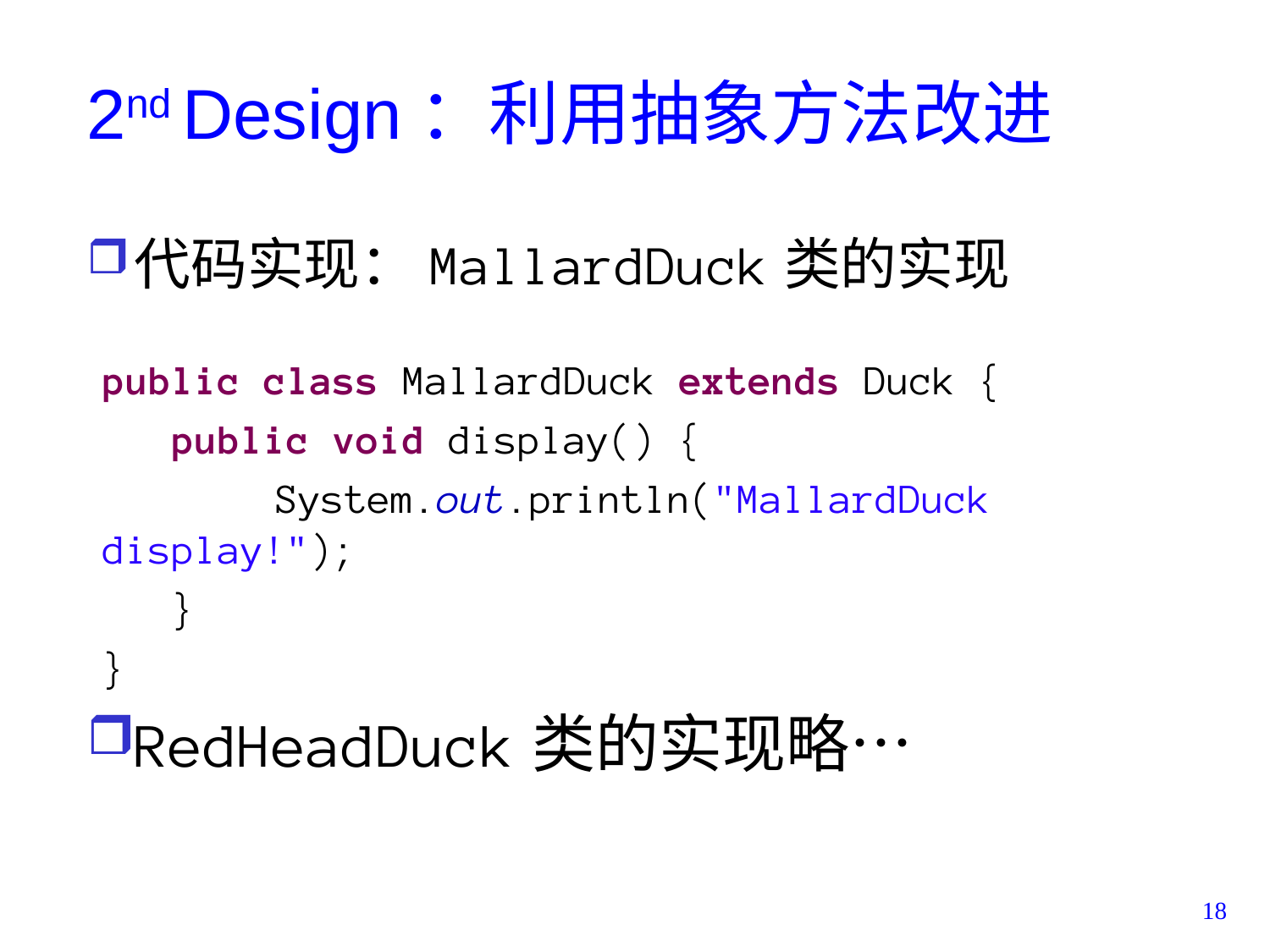

# 2nd Design：利用抽象方法改进
代码实现：MallardDuck类的实现

RedHeadDuck类的实现略…

public class MallardDuck extends Duck {
   public void display() {
	  System.out.println("MallardDuck display!");
   }
}
18